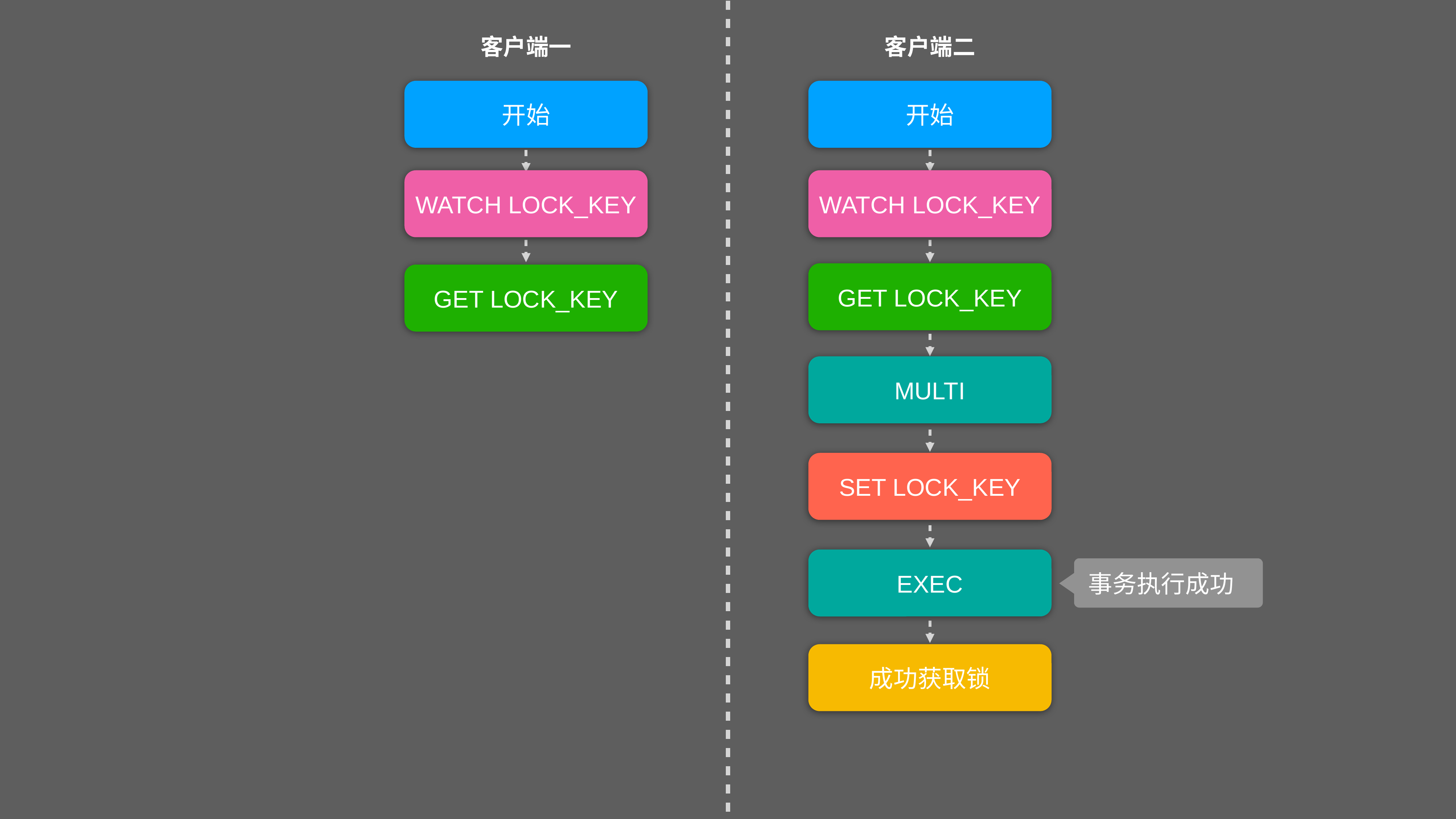

客户端一
客户端二
开始
开始

WATCH LOCK_KEY
WATCH LOCK_KEY

GET LOCK_KEY
GET LOCK_KEY

MULTI

SET LOCK_KEY

EXEC
事务执行成功

成功获取锁